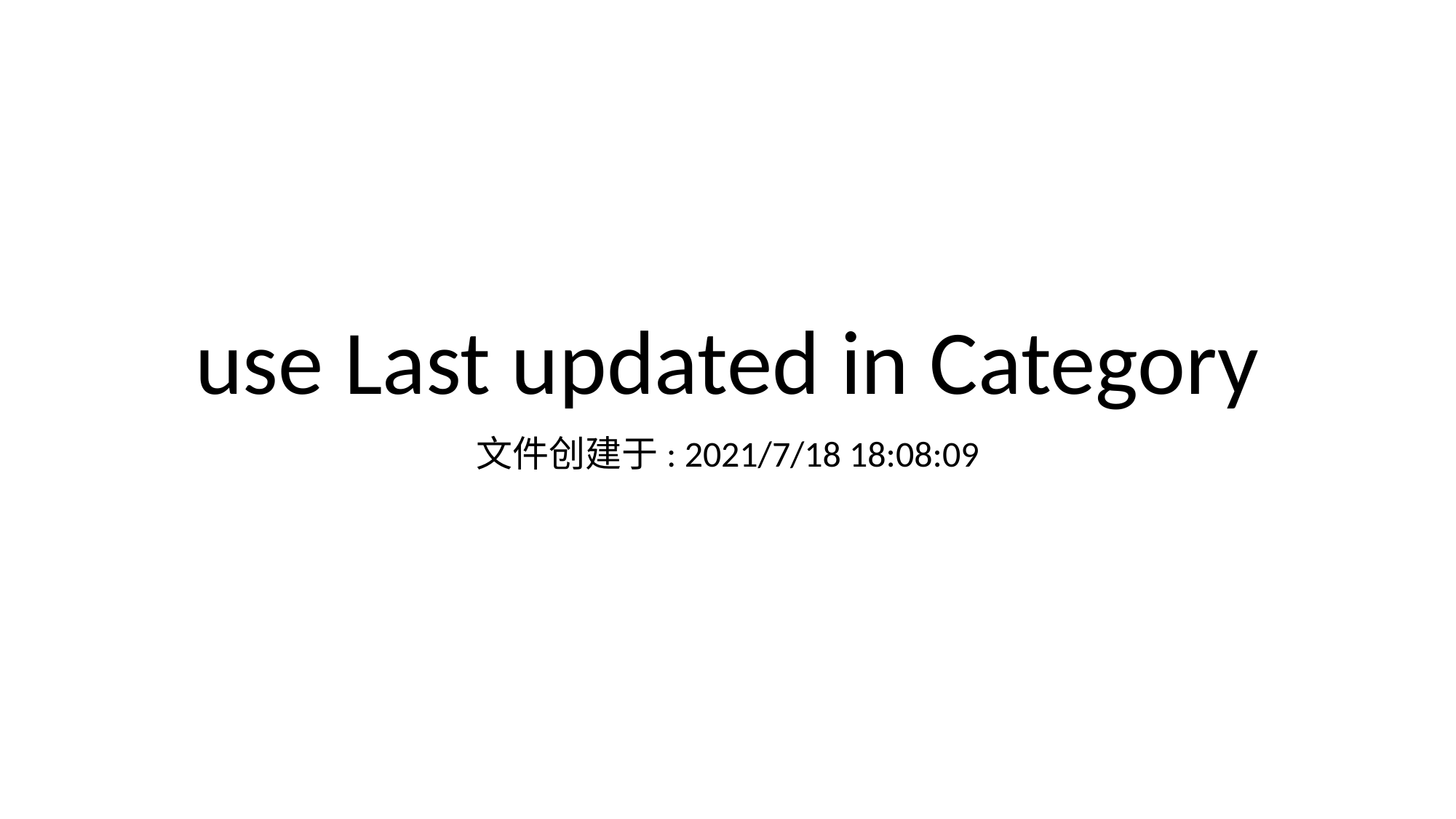

# use Last updated in Category
文件创建于: 2021/7/18 18:08:09